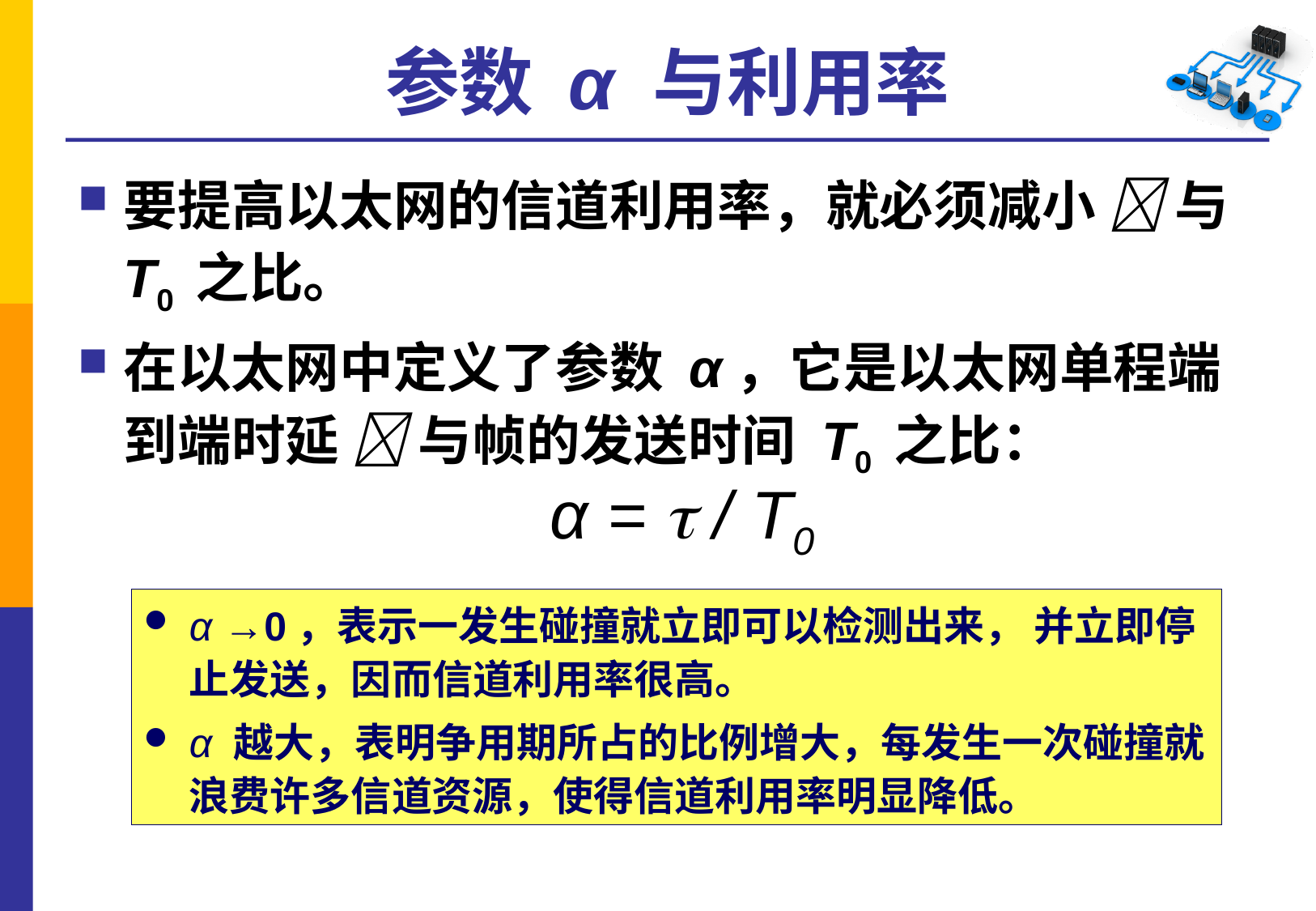

# 参数 α 与利用率
要提高以太网的信道利用率，就必须减小 τ 与 T0 之比。
在以太网中定义了参数 α，它是以太网单程端到端时延 τ 与帧的发送时间 T0 之比：
α = τ / T0
α →0，表示一发生碰撞就立即可以检测出来， 并立即停止发送，因而信道利用率很高。
α 越大，表明争用期所占的比例增大，每发生一次碰撞就浪费许多信道资源，使得信道利用率明显降低。